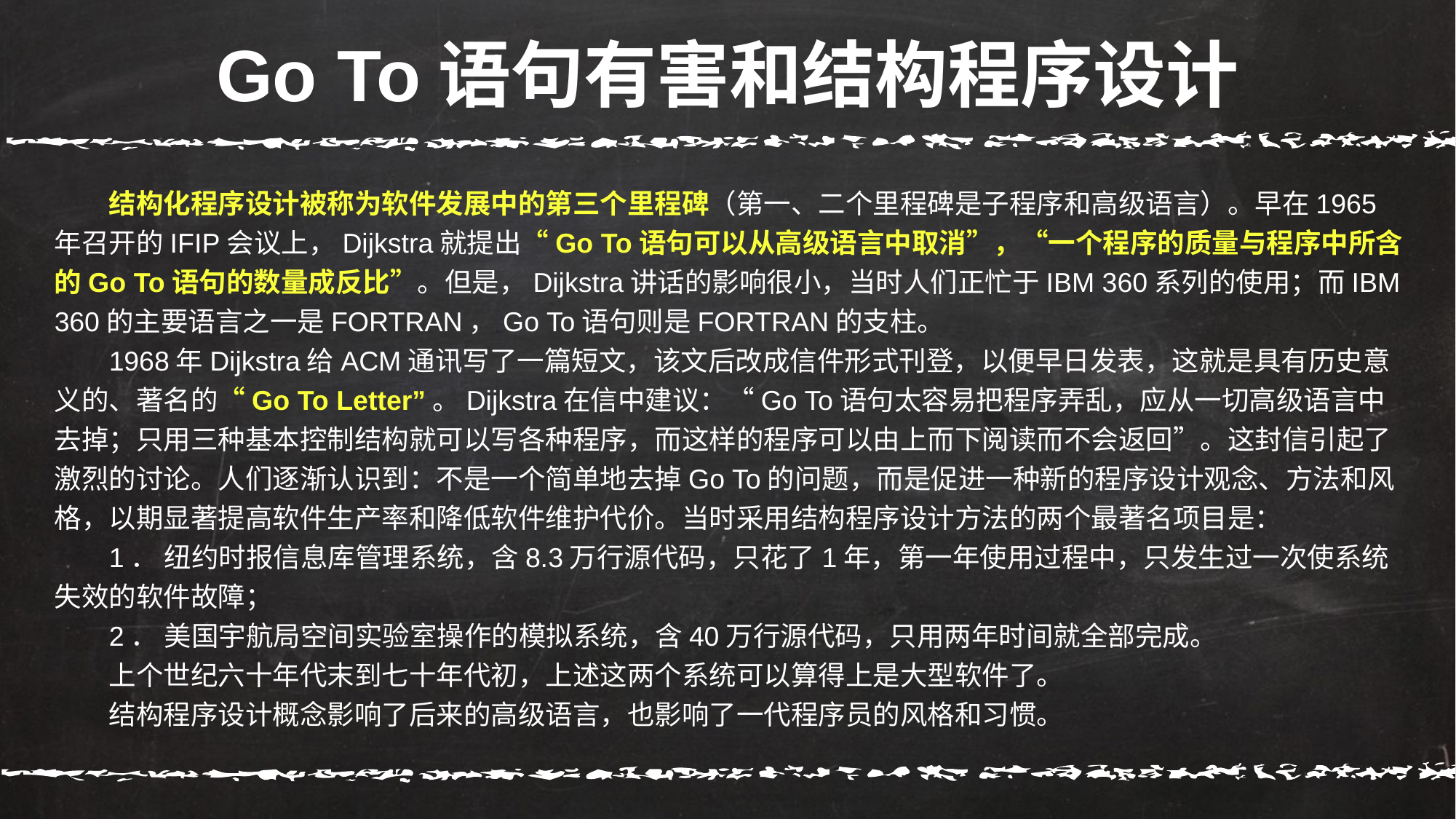

Go To语句有害和结构程序设计

结构化程序设计被称为软件发展中的第三个里程碑（第一、二个里程碑是子程序和高级语言）。早在1965年召开的IFIP会议上，Dijkstra就提出“Go To语句可以从高级语言中取消”，“一个程序的质量与程序中所含的Go To语句的数量成反比”。但是，Dijkstra讲话的影响很小，当时人们正忙于IBM 360系列的使用；而IBM 360的主要语言之一是FORTRAN，Go To语句则是FORTRAN的支柱。
1968年Dijkstra给ACM通讯写了一篇短文，该文后改成信件形式刊登，以便早日发表，这就是具有历史意义的、著名的“Go To Letter”。Dijkstra在信中建议：“Go To语句太容易把程序弄乱，应从一切高级语言中去掉；只用三种基本控制结构就可以写各种程序，而这样的程序可以由上而下阅读而不会返回”。这封信引起了激烈的讨论。人们逐渐认识到：不是一个简单地去掉Go To的问题，而是促进一种新的程序设计观念、方法和风格，以期显著提高软件生产率和降低软件维护代价。当时采用结构程序设计方法的两个最著名项目是：
1． 纽约时报信息库管理系统，含8.3万行源代码，只花了1年，第一年使用过程中，只发生过一次使系统失效的软件故障；
2． 美国宇航局空间实验室操作的模拟系统，含40万行源代码，只用两年时间就全部完成。
上个世纪六十年代末到七十年代初，上述这两个系统可以算得上是大型软件了。
结构程序设计概念影响了后来的高级语言，也影响了一代程序员的风格和习惯。